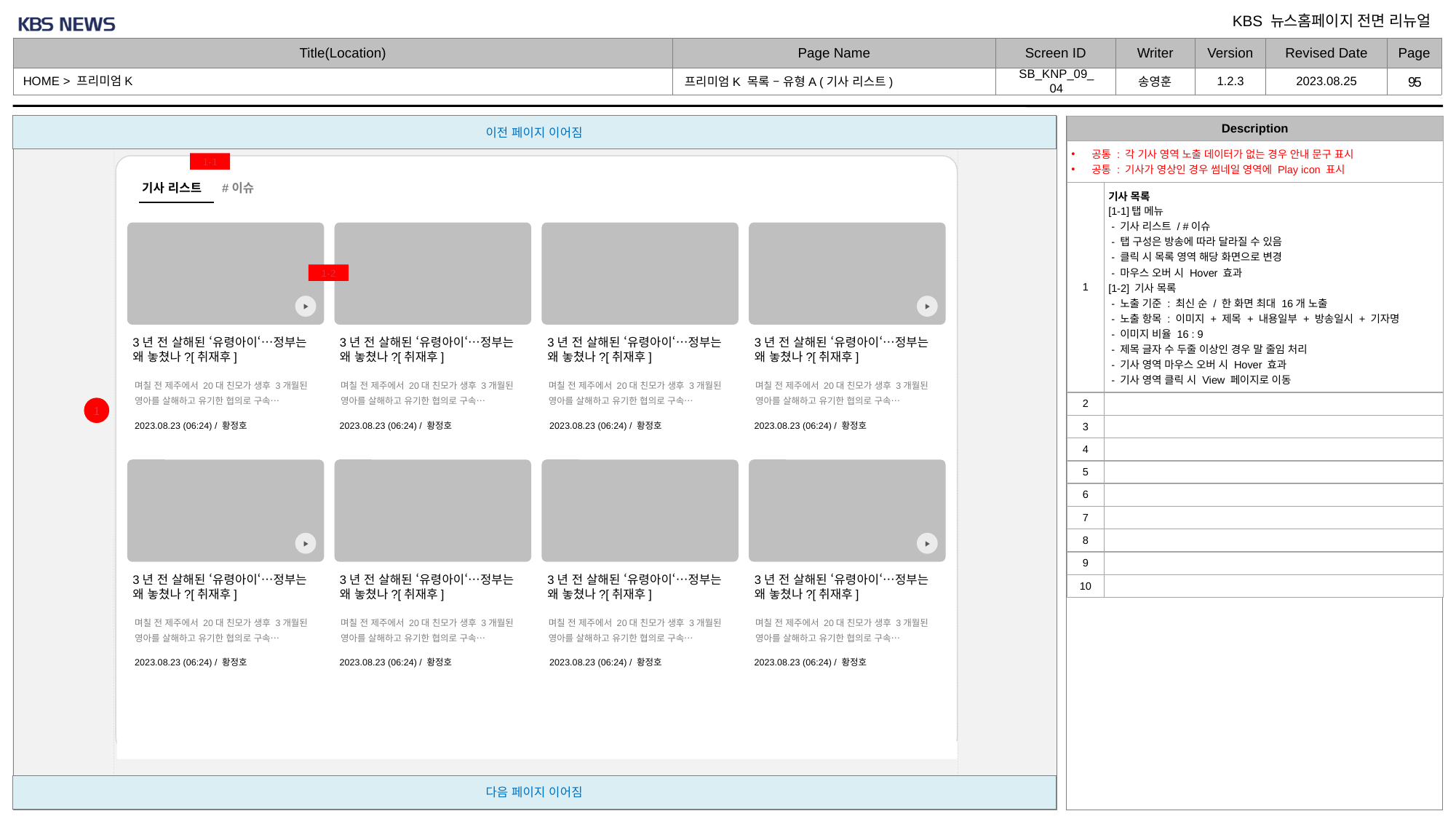

HOME > 프리미엄K
SB_KNP_09_04
# 프리미엄K 목록 – 유형A (기사 리스트)
| Description |  |
| --- | --- |
| 공통 : 각 기사 영역 노출 데이터가 없는 경우 안내 문구 표시 공통 : 기사가 영상인 경우 썸네일 영역에 Play icon 표시 |  |
| 1 | 기사 목록 [1-1]탭 메뉴 - 기사 리스트 / #이슈 - 탭 구성은 방송에 따라 달라질 수 있음 - 클릭 시 목록 영역 해당 화면으로 변경 - 마우스 오버 시 Hover 효과 [1-2] 기사 목록 - 노출 기준 : 최신 순 / 한 화면 최대 16개 노출 - 노출 항목 : 이미지 + 제목 + 내용일부 + 방송일시 + 기자명 - 이미지 비율 16 : 9 - 제목 글자 수 두줄 이상인 경우 말 줄임 처리 - 기사 영역 마우스 오버 시 Hover 효과 - 기사 영역 클릭 시 View 페이지로 이동 |
| 2 |  |
| 3 |  |
| 4 |  |
| 5 |  |
| 6 |  |
| 7 |  |
| 8 |  |
| 9 |  |
| 10 |  |
1-1

기사 리스트     #이슈

1-2
 ▶
 ▶
3년 전 살해된 ‘유령아이‘…정부는 왜 놓쳤나?[취재후]
3년 전 살해된 ‘유령아이‘…정부는 왜 놓쳤나?[취재후]
3년 전 살해된 ‘유령아이‘…정부는 왜 놓쳤나?[취재후]
3년 전 살해된 ‘유령아이‘…정부는 왜 놓쳤나?[취재후]
며칠 전 제주에서 20대 친모가 생후 3개월된 영아를 살해하고 유기한 협의로 구속…
며칠 전 제주에서 20대 친모가 생후 3개월된 영아를 살해하고 유기한 협의로 구속…
며칠 전 제주에서 20대 친모가 생후 3개월된 영아를 살해하고 유기한 협의로 구속…
며칠 전 제주에서 20대 친모가 생후 3개월된 영아를 살해하고 유기한 협의로 구속…
1
2023.08.23 (06:24) / 황정호
2023.08.23 (06:24) / 황정호
2023.08.23 (06:24) / 황정호
2023.08.23 (06:24) / 황정호

 ▶
 ▶
3년 전 살해된 ‘유령아이‘…정부는 왜 놓쳤나?[취재후]
3년 전 살해된 ‘유령아이‘…정부는 왜 놓쳤나?[취재후]
3년 전 살해된 ‘유령아이‘…정부는 왜 놓쳤나?[취재후]
3년 전 살해된 ‘유령아이‘…정부는 왜 놓쳤나?[취재후]
며칠 전 제주에서 20대 친모가 생후 3개월된 영아를 살해하고 유기한 협의로 구속…
며칠 전 제주에서 20대 친모가 생후 3개월된 영아를 살해하고 유기한 협의로 구속…
며칠 전 제주에서 20대 친모가 생후 3개월된 영아를 살해하고 유기한 협의로 구속…
며칠 전 제주에서 20대 친모가 생후 3개월된 영아를 살해하고 유기한 협의로 구속…
2023.08.23 (06:24) / 황정호
2023.08.23 (06:24) / 황정호
2023.08.23 (06:24) / 황정호
2023.08.23 (06:24) / 황정호